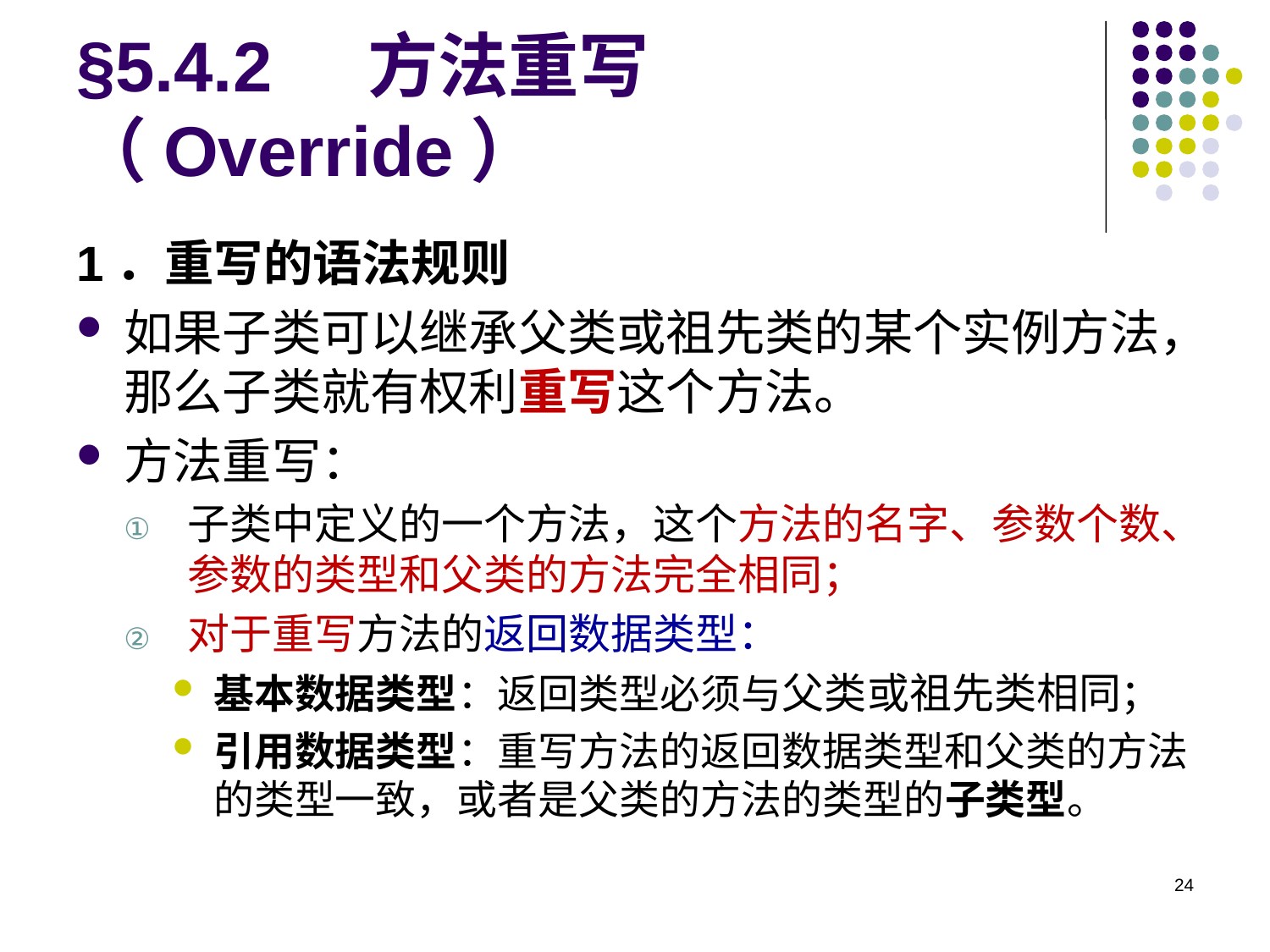

# §5.4.2    方法重写（Override）
1．重写的语法规则
如果子类可以继承父类或祖先类的某个实例方法，那么子类就有权利重写这个方法。
方法重写：
子类中定义的一个方法，这个方法的名字、参数个数、参数的类型和父类的方法完全相同；
对于重写方法的返回数据类型：
基本数据类型：返回类型必须与父类或祖先类相同；
引用数据类型：重写方法的返回数据类型和父类的方法的类型一致，或者是父类的方法的类型的子类型。

24